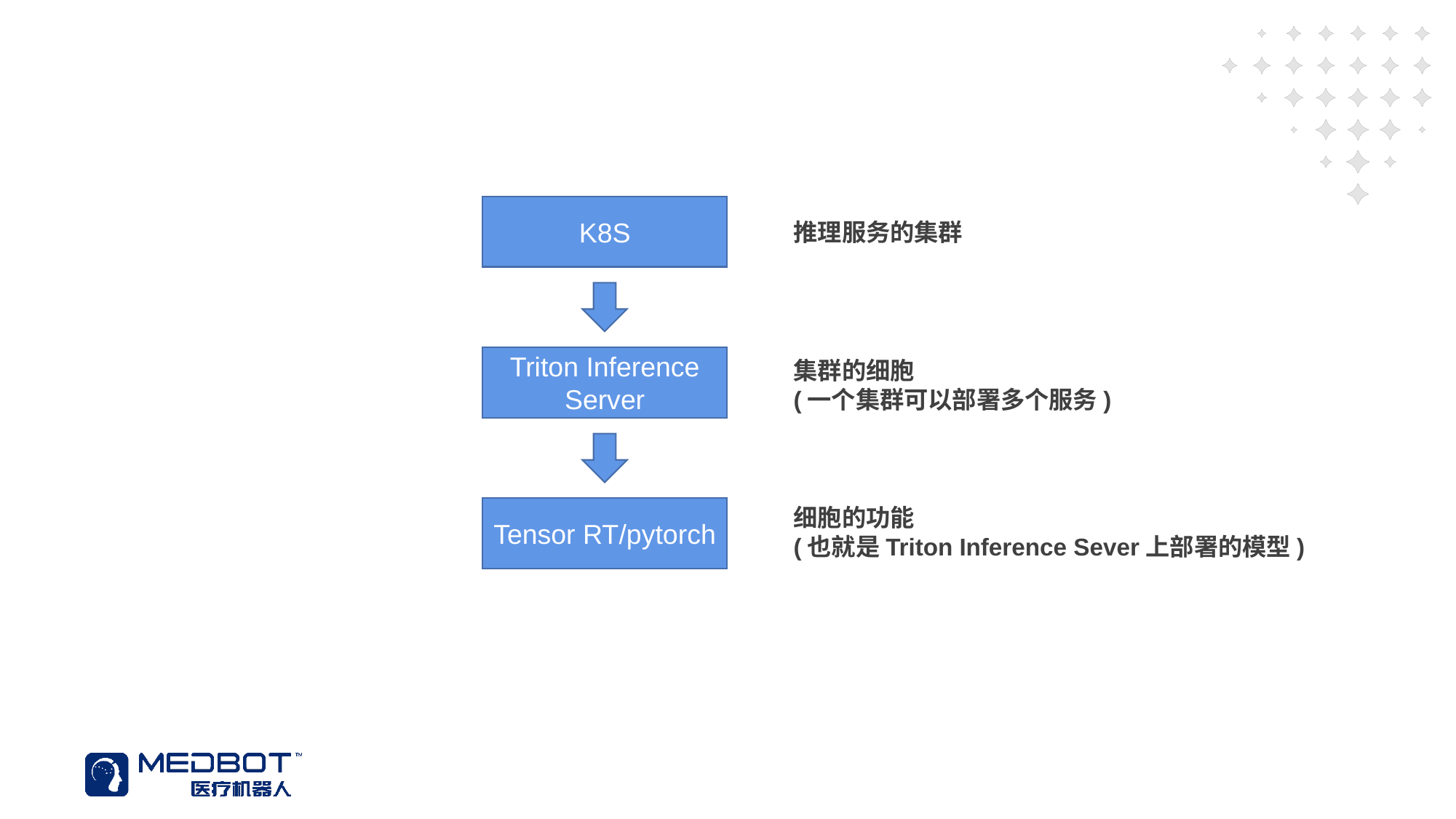

K8S
推理服务的集群

Triton Inference Server
集群的细胞
(一个集群可以部署多个服务)

细胞的功能
(也就是Triton Inference Sever上部署的模型)
Tensor RT/pytorch